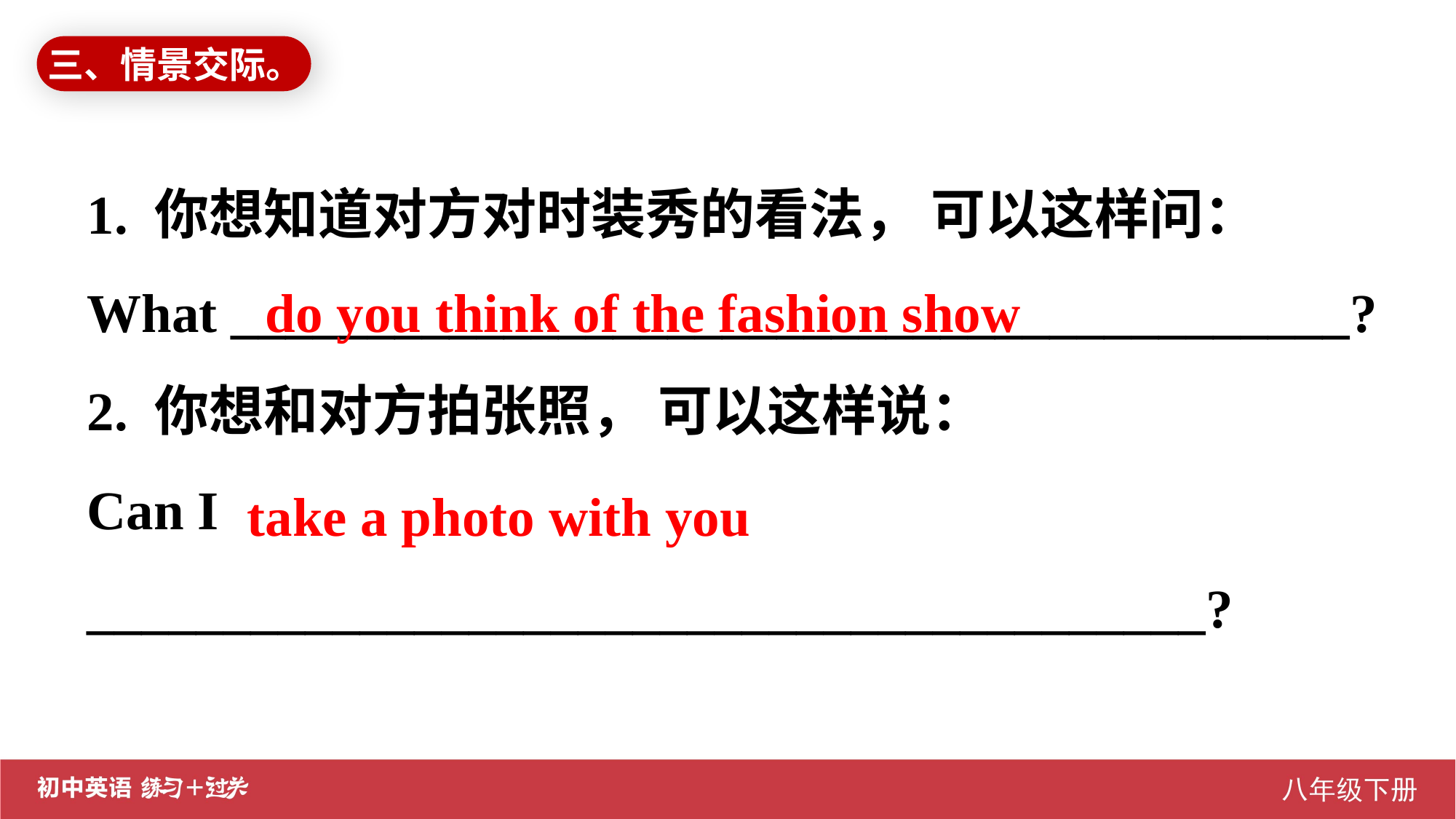

三、情景交际。
1. 你想知道对方对时装秀的看法， 可以这样问：
What _________________________________________?
2. 你想和对方拍张照， 可以这样说：
Can I _________________________________________?

do you think of the fashion show
take a photo with you